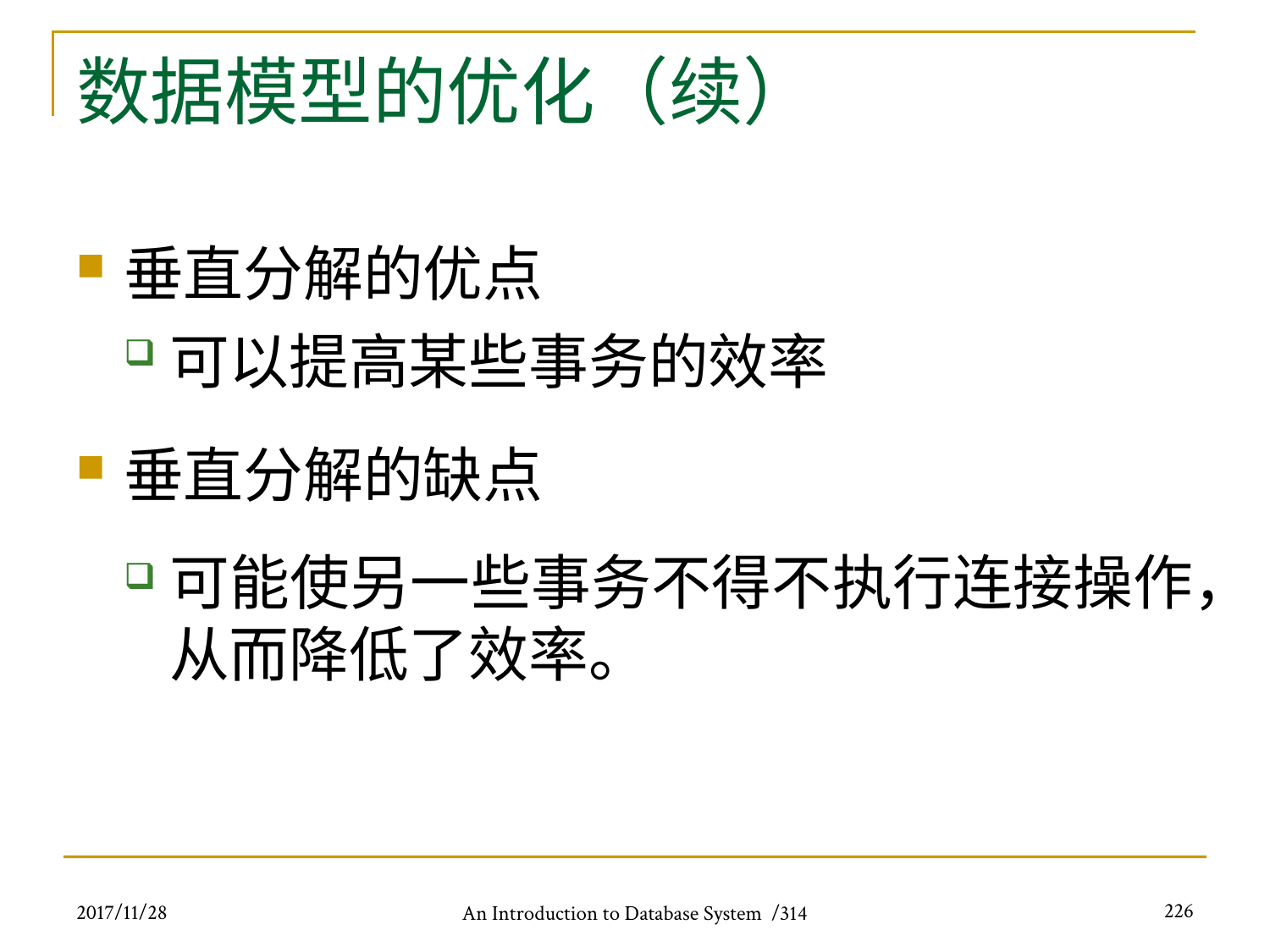

# 数据模型的优化（续）
垂直分解的优点
可以提高某些事务的效率
垂直分解的缺点
可能使另一些事务不得不执行连接操作，从而降低了效率。
2017/11/28
226
An Introduction to Database System  /314